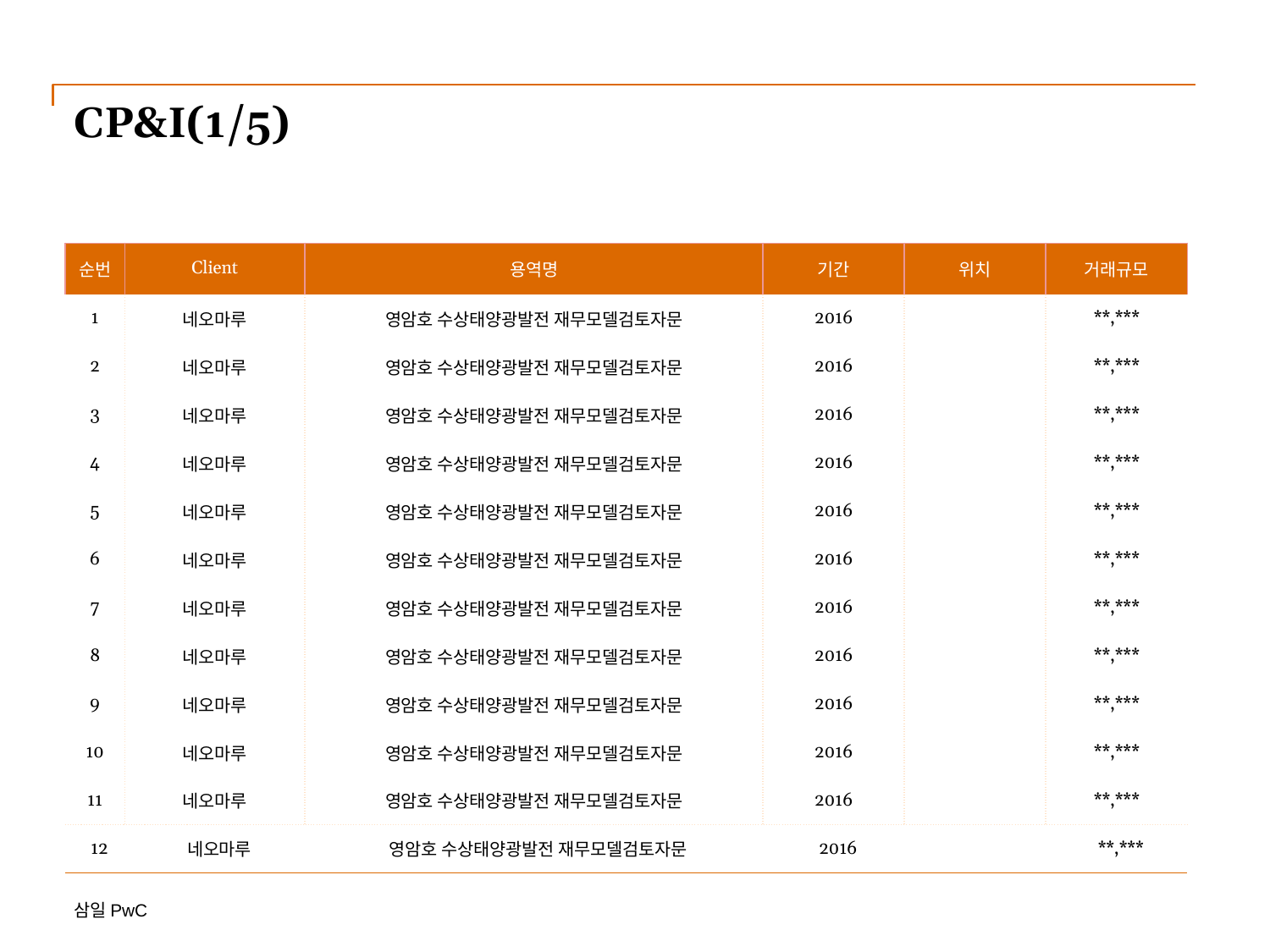

# CP&I(1/5)

| 순번 | Client | 용역명 | 기간 | 위치 | 거래규모 |
| --- | --- | --- | --- | --- | --- |
| 1 | 네오마루 | 영암호 수상태양광발전 재무모델검토자문 | 2016 |  | \*\*,\*\*\* |
| 2 | 네오마루 | 영암호 수상태양광발전 재무모델검토자문 | 2016 |  | \*\*,\*\*\* |
| 3 | 네오마루 | 영암호 수상태양광발전 재무모델검토자문 | 2016 |  | \*\*,\*\*\* |
| 4 | 네오마루 | 영암호 수상태양광발전 재무모델검토자문 | 2016 |  | \*\*,\*\*\* |
| 5 | 네오마루 | 영암호 수상태양광발전 재무모델검토자문 | 2016 |  | \*\*,\*\*\* |
| 6 | 네오마루 | 영암호 수상태양광발전 재무모델검토자문 | 2016 |  | \*\*,\*\*\* |
| 7 | 네오마루 | 영암호 수상태양광발전 재무모델검토자문 | 2016 |  | \*\*,\*\*\* |
| 8 | 네오마루 | 영암호 수상태양광발전 재무모델검토자문 | 2016 |  | \*\*,\*\*\* |
| 9 | 네오마루 | 영암호 수상태양광발전 재무모델검토자문 | 2016 |  | \*\*,\*\*\* |
| 10 | 네오마루 | 영암호 수상태양광발전 재무모델검토자문 | 2016 |  | \*\*,\*\*\* |
| 11 | 네오마루 | 영암호 수상태양광발전 재무모델검토자문 | 2016 |  | \*\*,\*\*\* |
| 12 | 네오마루 | 영암호 수상태양광발전 재무모델검토자문 | 2016 |  | \*\*,\*\*\* |